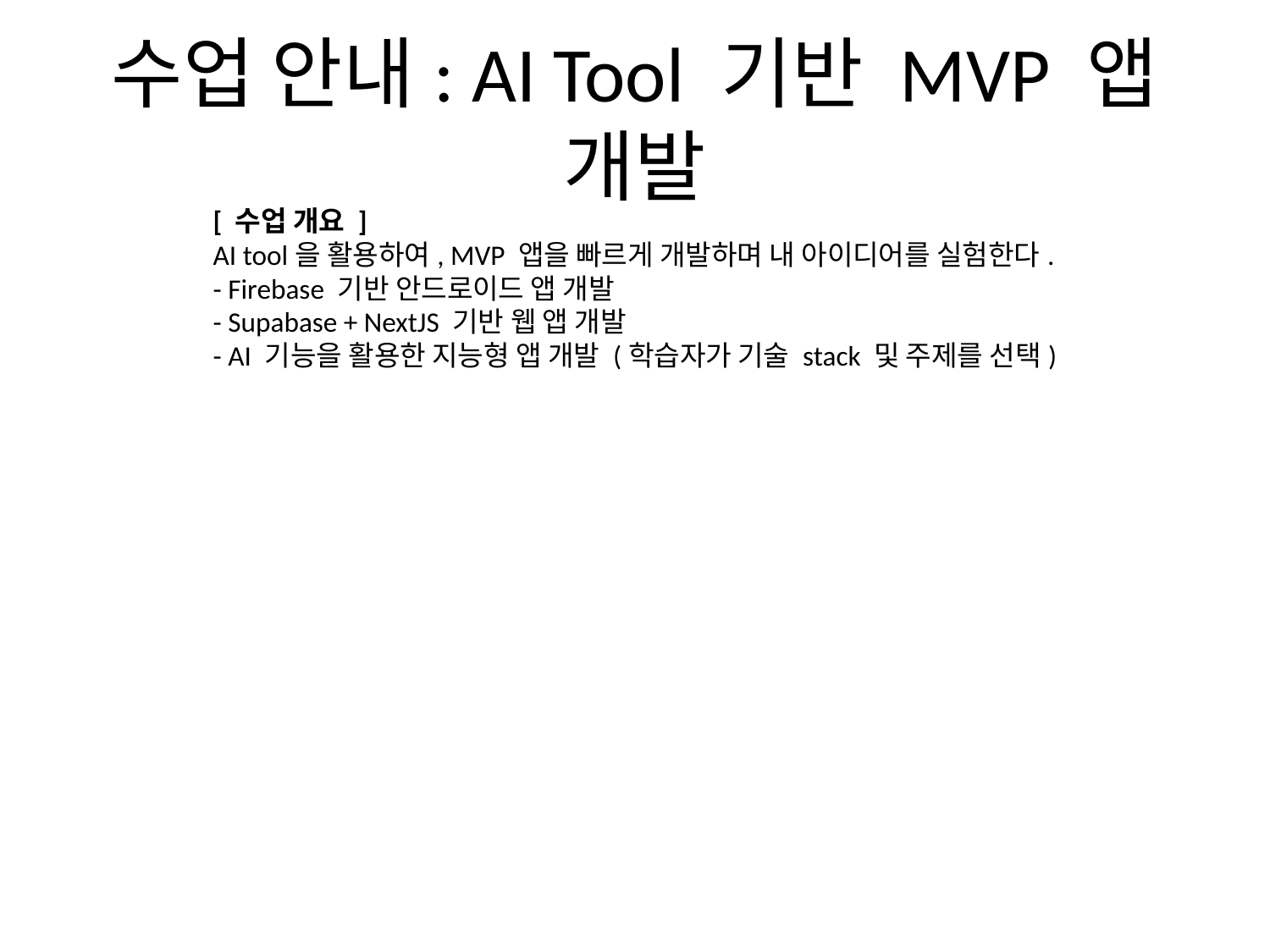

# 수업 안내: AI Tool 기반 MVP 앱 개발
[ 수업 개요 ]
AI tool을 활용하여, MVP 앱을 빠르게 개발하며 내 아이디어를 실험한다.
- Firebase 기반 안드로이드 앱 개발
- Supabase + NextJS 기반 웹 앱 개발
- AI 기능을 활용한 지능형 앱 개발 (학습자가 기술 stack 및 주제를 선택)